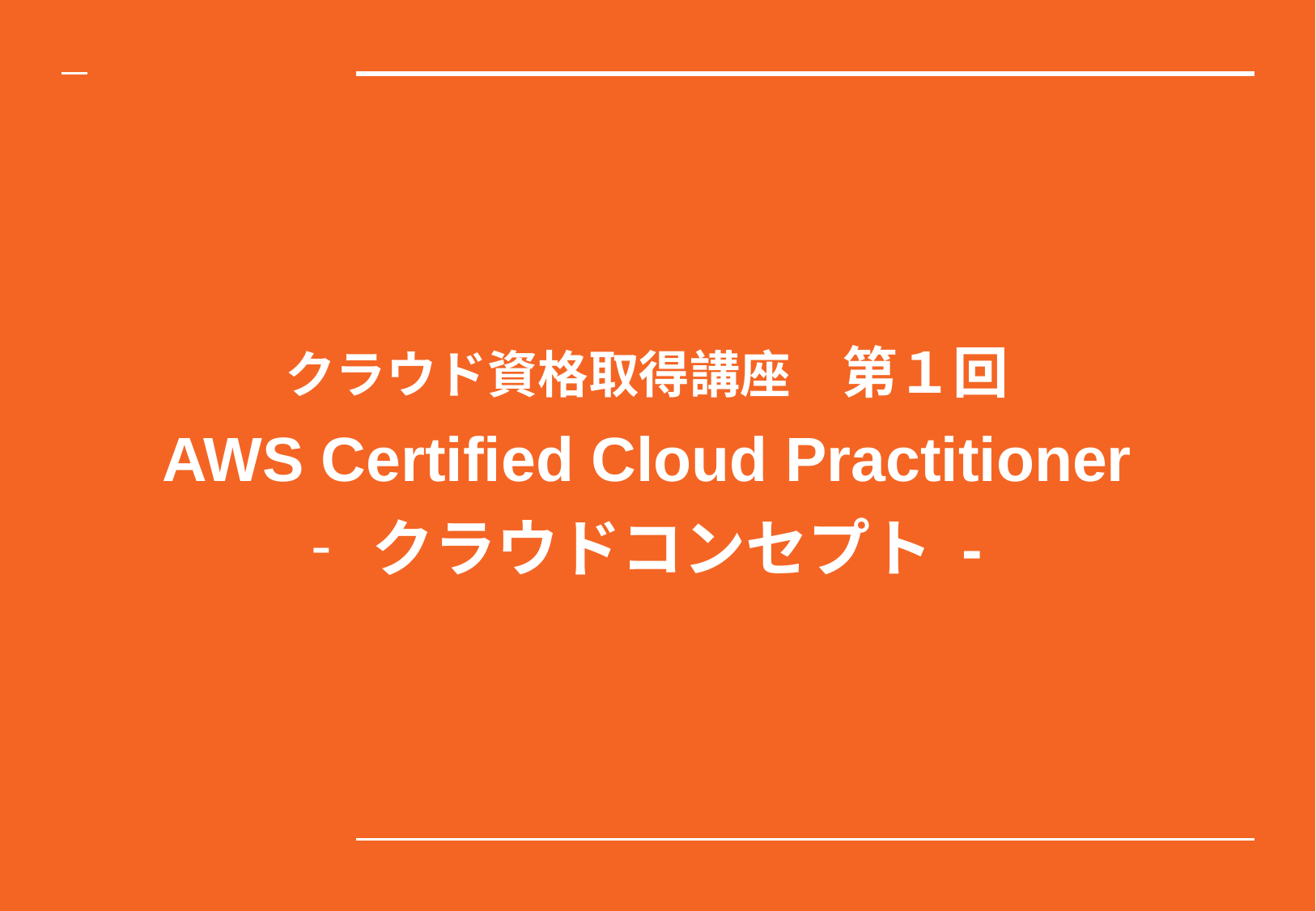

クラウド資格取得講座　第１回
AWS Certified Cloud Practitioner
クラウドコンセプト -